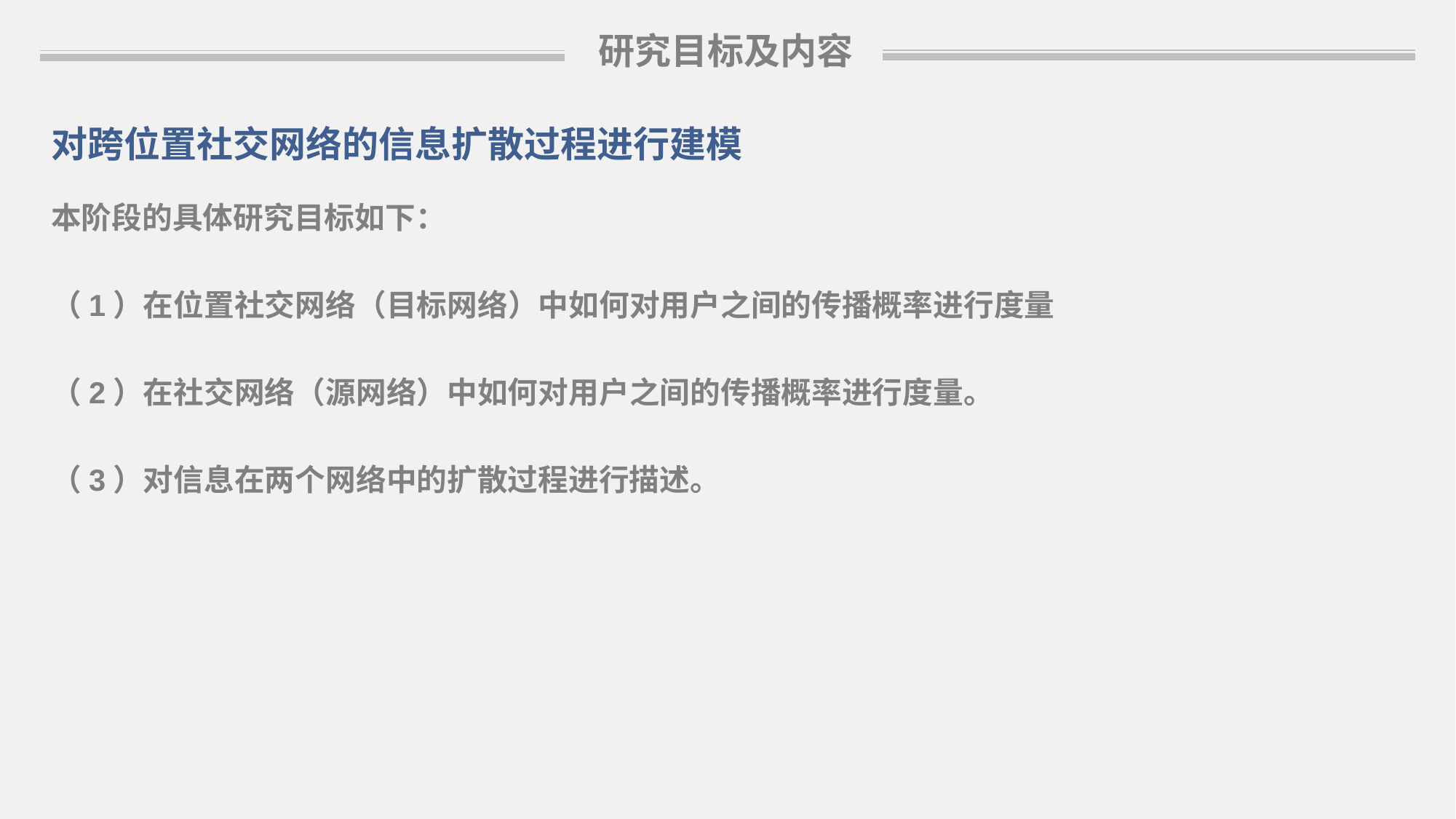

研究目标及内容
对跨位置社交网络的信息扩散过程进行建模
本阶段的具体研究目标如下：

（1）在位置社交网络（目标网络）中如何对用户之间的传播概率进行度量

（2）在社交网络（源网络）中如何对用户之间的传播概率进行度量。

（3）对信息在两个网络中的扩散过程进行描述。